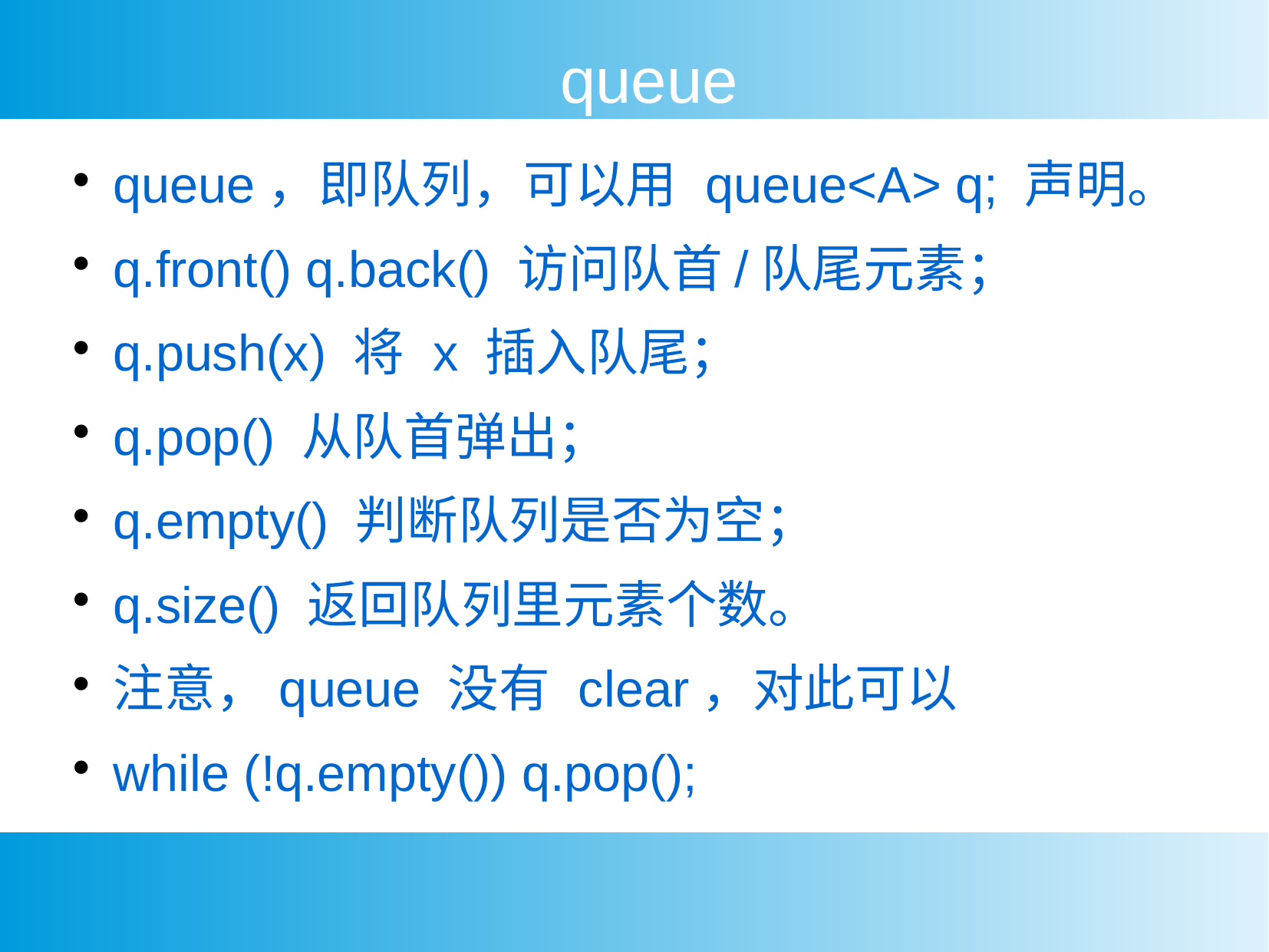

queue
queue，即队列，可以用 queue<A> q; 声明。
q.front() q.back() 访问队首/队尾元素；
q.push(x) 将 x 插入队尾；
q.pop() 从队首弹出；
q.empty() 判断队列是否为空；
q.size() 返回队列里元素个数。
注意，queue 没有 clear，对此可以
while (!q.empty()) q.pop();